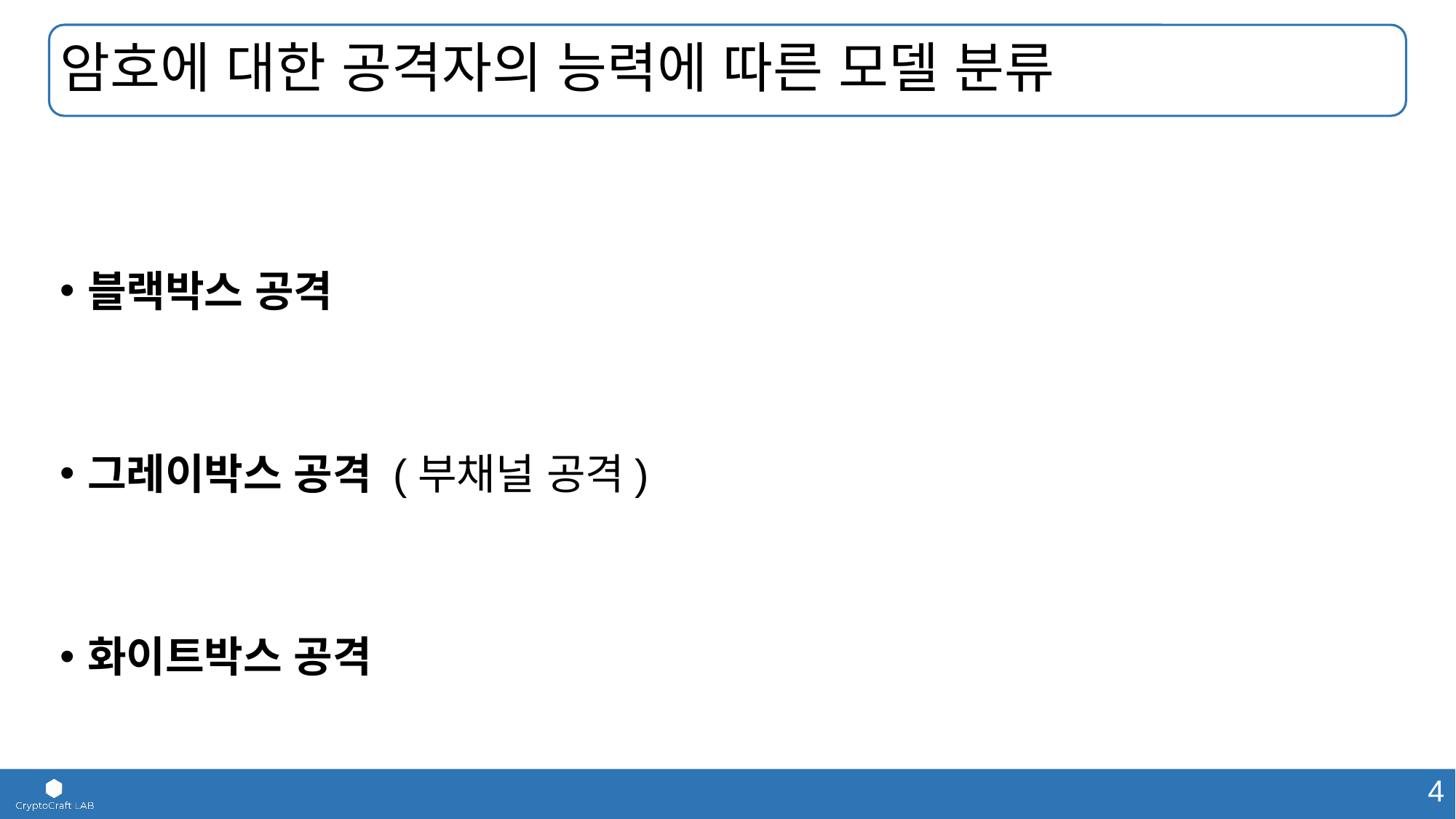

# 암호에 대한 공격자의 능력에 따른 모델 분류

블랙박스 공격

그레이박스 공격 (부채널 공격)

화이트박스 공격